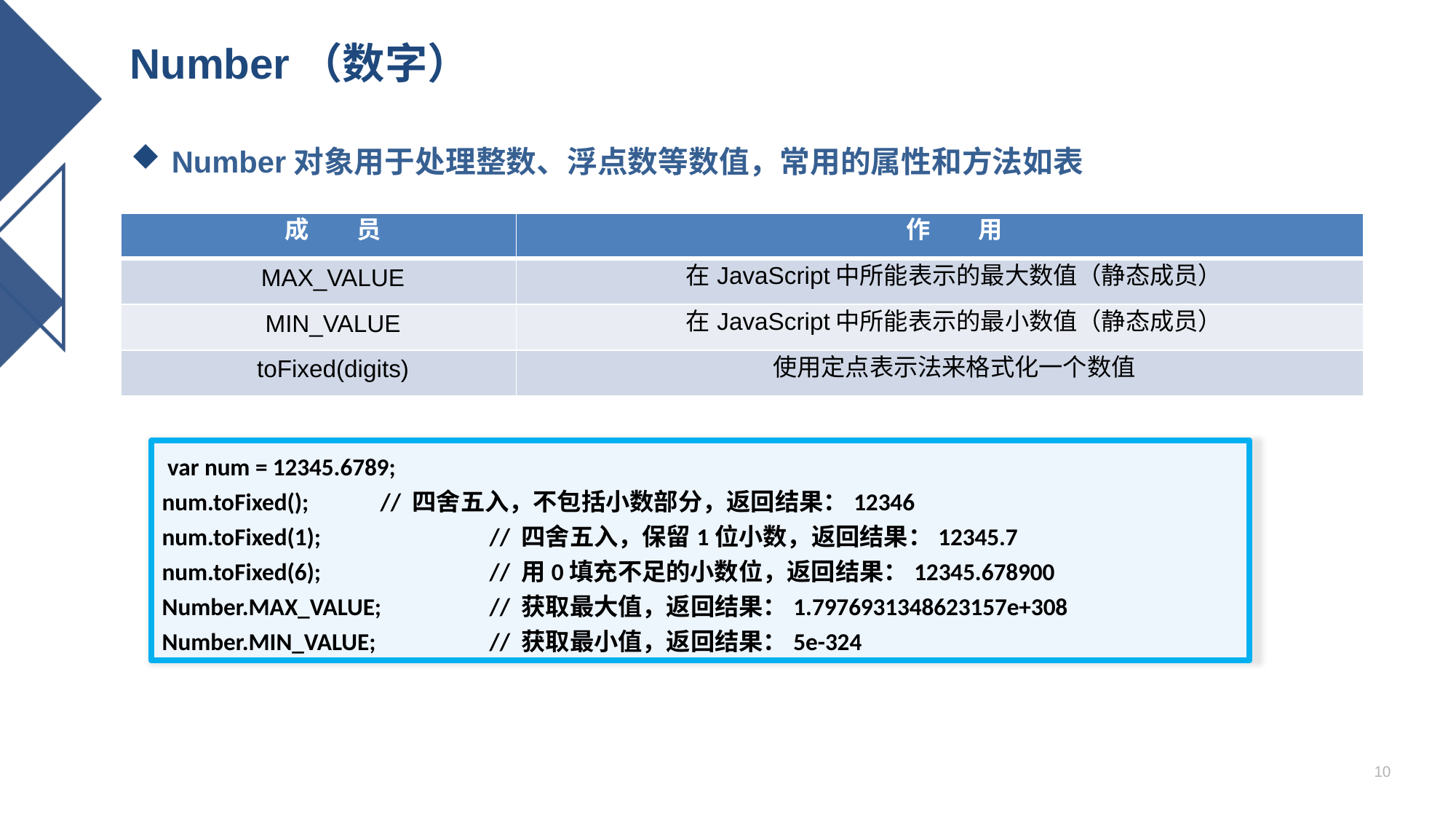

# Number（数字）
Number对象用于处理整数、浮点数等数值，常用的属性和方法如表
| 成　　员 | 作　　用 |
| --- | --- |
| MAX\_VALUE | 在JavaScript中所能表示的最大数值（静态成员） |
| MIN\_VALUE | 在JavaScript中所能表示的最小数值（静态成员） |
| toFixed(digits) | 使用定点表示法来格式化一个数值 |
 var num = 12345.6789;
num.toFixed();        	// 四舍五入，不包括小数部分，返回结果：12346
num.toFixed(1);  		// 四舍五入，保留1位小数，返回结果：12345.7
num.toFixed(6);  		// 用0填充不足的小数位，返回结果：12345.678900
Number.MAX_VALUE;     	// 获取最大值，返回结果：1.7976931348623157e+308
Number.MIN_VALUE;     	// 获取最小值，返回结果：5e-324
10